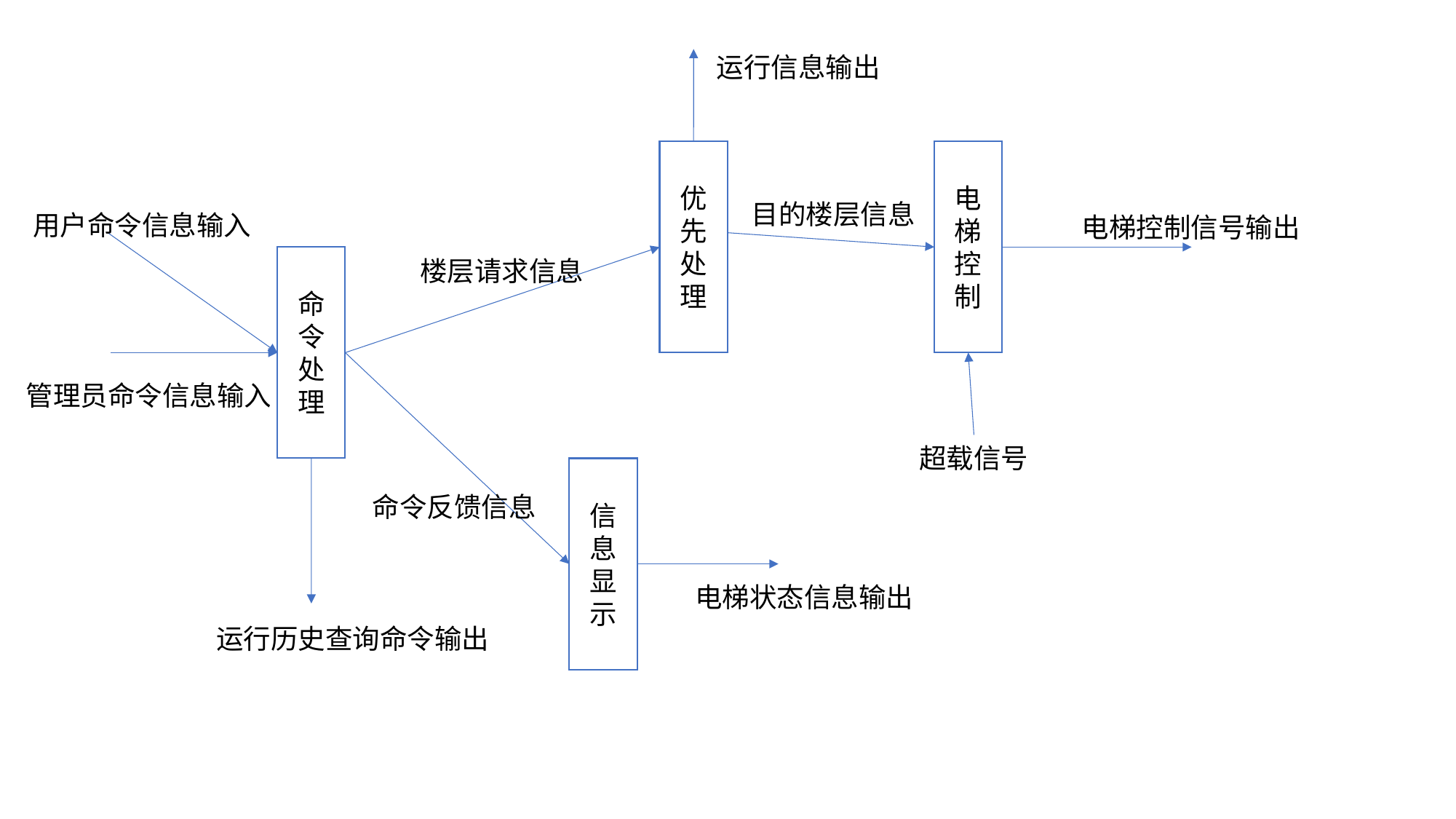

运行信息输出
电梯控制
优先处理
目的楼层信息
用户命令信息输入
电梯控制信号输出
命令处理
楼层请求信息
管理员命令信息输入
超载信号
信息显示
命令反馈信息
电梯状态信息输出
运行历史查询命令输出